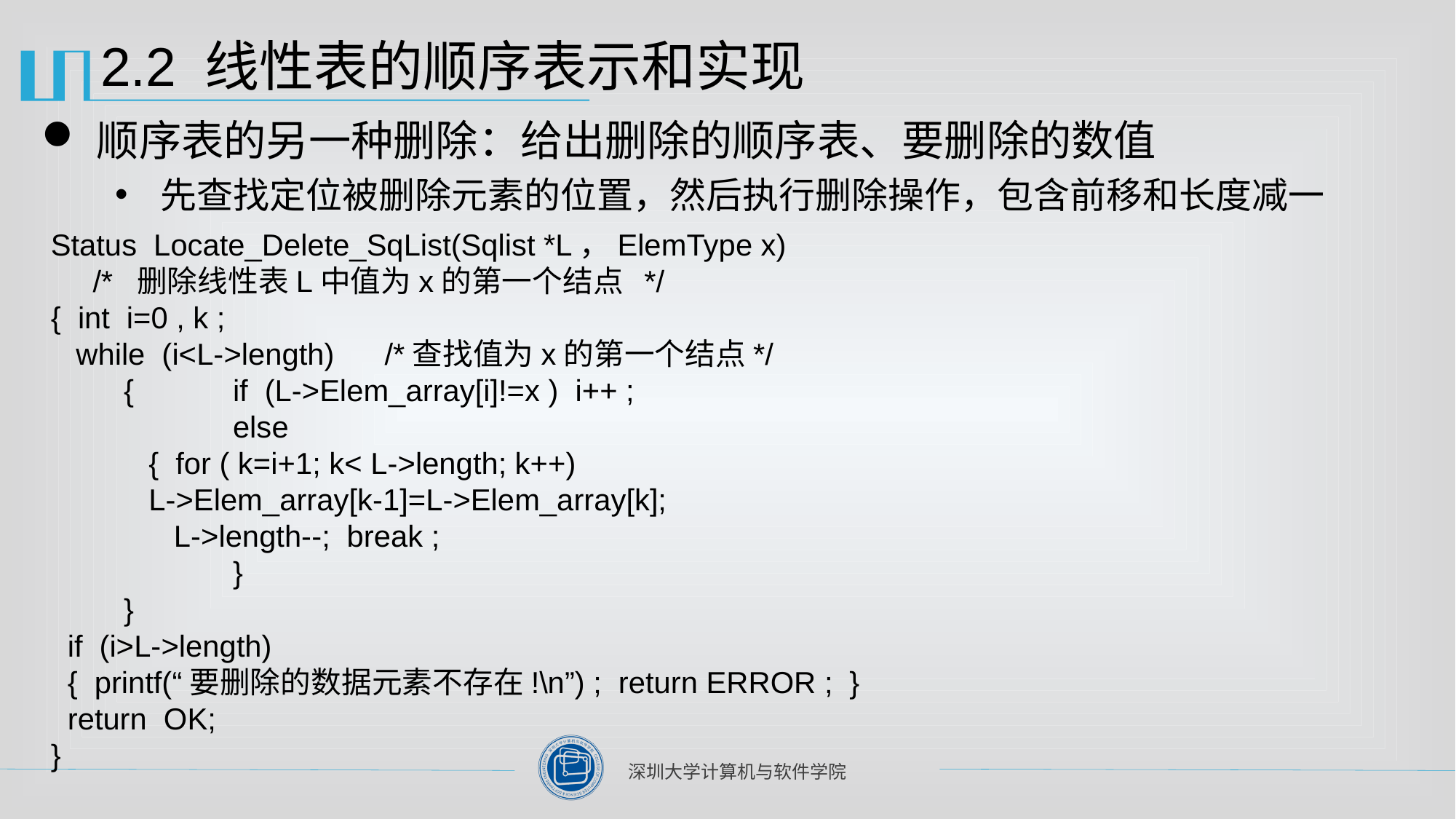

# 2.2 线性表的顺序表示和实现
顺序表的另一种删除：给出删除的顺序表、要删除的数值
先查找定位被删除元素的位置，然后执行删除操作，包含前移和长度减一

Status  Locate_Delete_SqList(Sqlist *L，ElemType x)
     /*  删除线性表L中值为x的第一个结点  */
{  int  i=0 , k ;
   while  (i<L->length)      /*查找值为x的第一个结点*/
	{	if  (L->Elem_array[i]!=x )  i++ ;
		else
	   {  for ( k=i+1; k< L->length; k++)
      	   L->Elem_array[k-1]=L->Elem_array[k];
	      L->length--;  break ;
   		}
	}
  if  (i>L->length)
  {  printf(“要删除的数据元素不存在!\n”) ;  return ERROR ;  }
  return  OK;
}
20